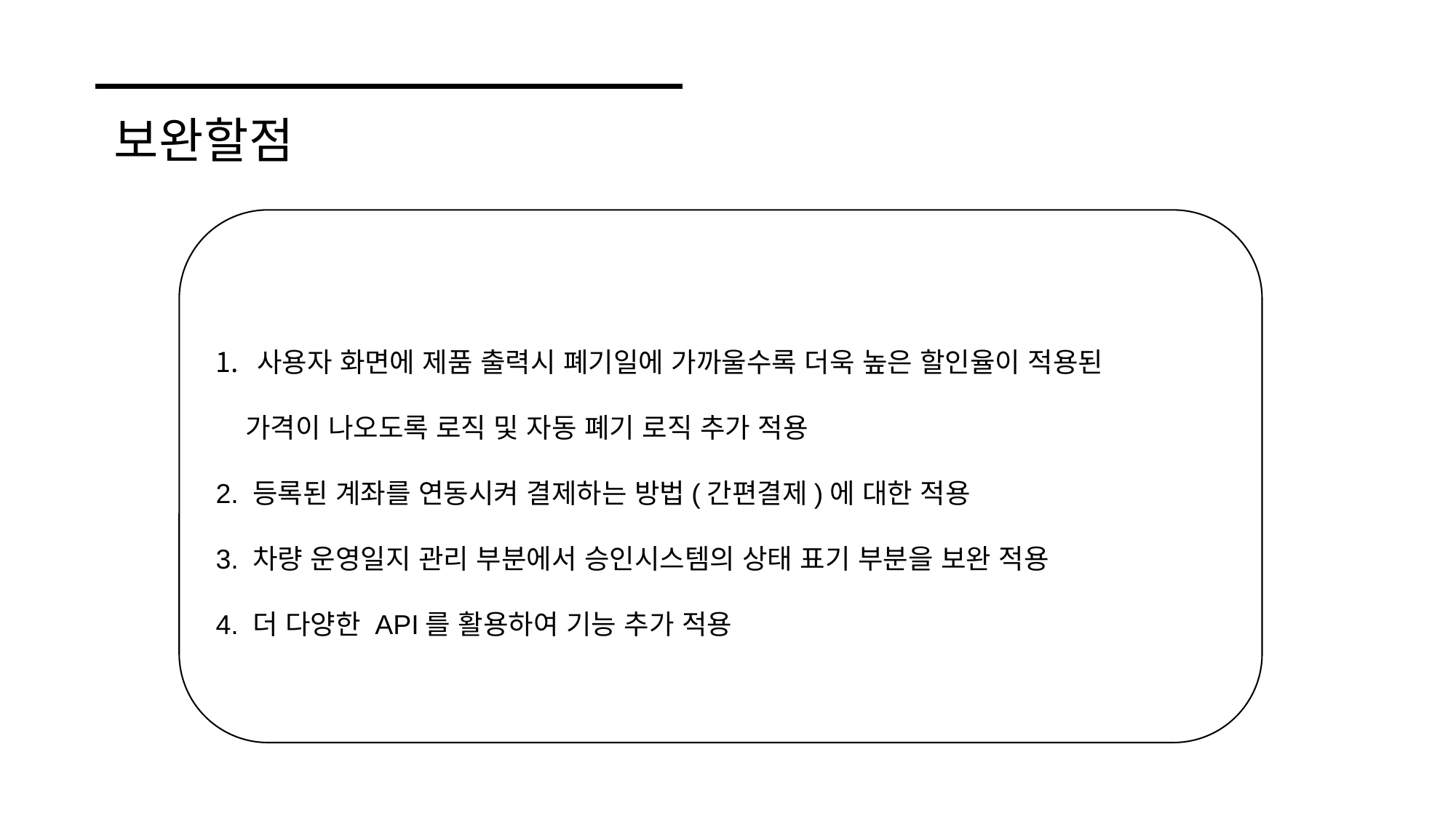

# 보완할점
사용자 화면에 제품 출력시 폐기일에 가까울수록 더욱 높은 할인율이 적용된
   가격이 나오도록 로직 및 자동 폐기 로직 추가 적용
2. 등록된 계좌를 연동시켜 결제하는 방법(간편결제)에 대한 적용
3. 차량 운영일지 관리 부분에서 승인시스템의 상태 표기 부분을 보완 적용
4. 더 다양한 API를 활용하여 기능 추가 적용